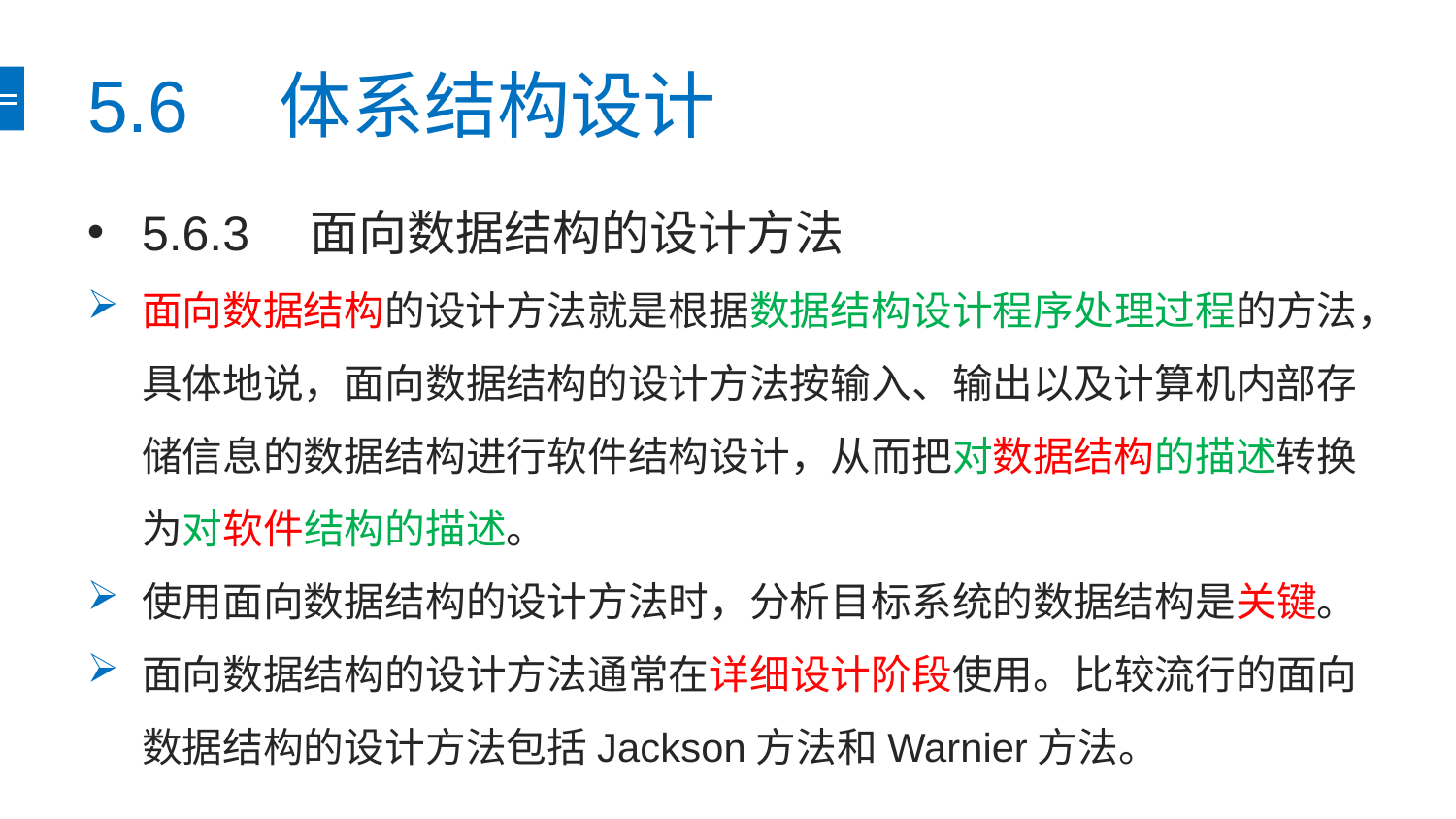

# 5.6　体系结构设计
5.6.3　面向数据结构的设计方法
面向数据结构的设计方法就是根据数据结构设计程序处理过程的方法，具体地说，面向数据结构的设计方法按输入、输出以及计算机内部存储信息的数据结构进行软件结构设计，从而把对数据结构的描述转换为对软件结构的描述。
使用面向数据结构的设计方法时，分析目标系统的数据结构是关键。
面向数据结构的设计方法通常在详细设计阶段使用。比较流行的面向数据结构的设计方法包括Jackson方法和Warnier方法。